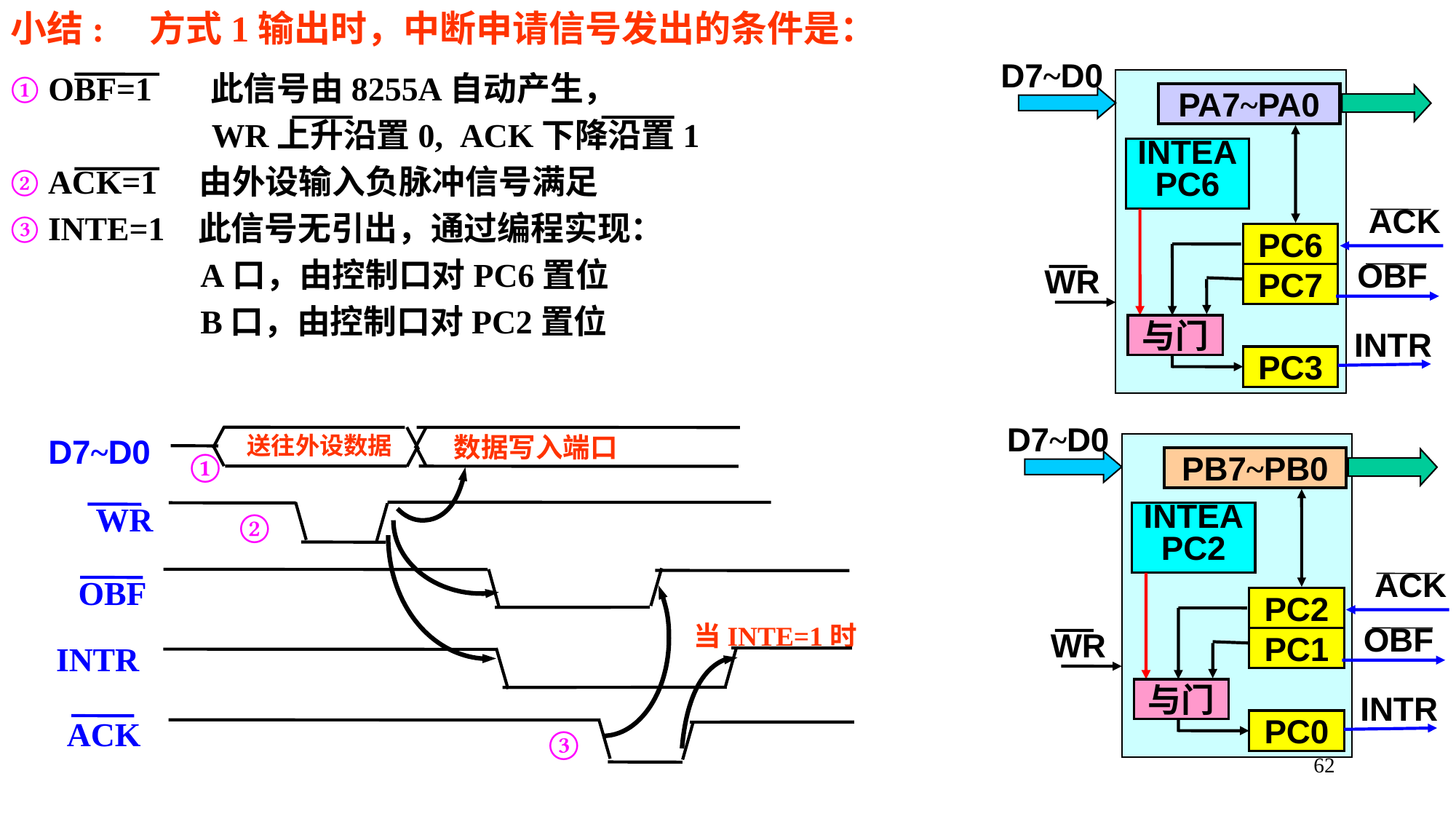

小结:    方式1输出时，中断申请信号发出的条件是：
① OBF=1  　此信号由8255A自动产生，
                        WR上升沿置0,  ACK下降沿置1
② ACK=1    由外设输入负脉冲信号满足
③ INTE=1   此信号无引出，通过编程实现：
　　　　　  A口，由控制口对PC6置位
　　　　　  B口，由控制口对PC2置位
D7~D0

PA7~PA0

INTEA
PC6
ACK

PC6

OBF
WR

PC7

与门
INTR
PC3

D7~D0

PB7~PB0

INTEA
PC2
ACK

PC2

OBF
WR

PC1

与门
INTR
PC0

D7~D0
送往外设数据
数据写入端口
①

WR

②

OBF

当INTE=1时
INTR

ACK

③

62